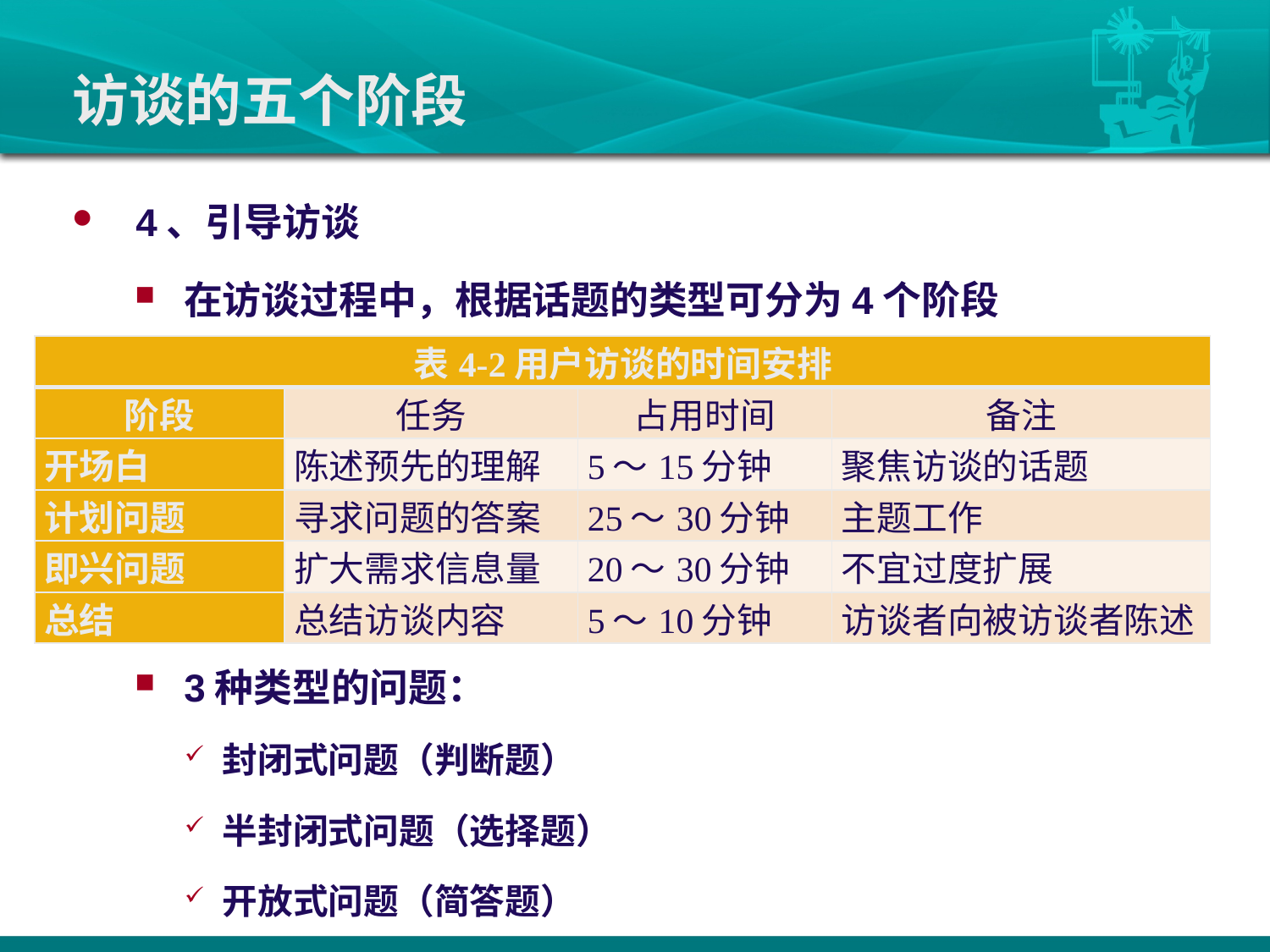

# 访谈的五个阶段
4、引导访谈
在访谈过程中，根据话题的类型可分为4个阶段

3种类型的问题：
封闭式问题（判断题）
半封闭式问题（选择题）
开放式问题（简答题）

| 表4-2用户访谈的时间安排 |  |  |  |
| --- | --- | --- | --- |
| 阶段 | 任务 | 占用时间 | 备注 |
| 开场白 | 陈述预先的理解 | 5～15分钟 | 聚焦访谈的话题 |
| 计划问题 | 寻求问题的答案 | 25～30分钟 | 主题工作 |
| 即兴问题 | 扩大需求信息量 | 20～30分钟 | 不宜过度扩展 |
| 总结 | 总结访谈内容 | 5～10分钟 | 访谈者向被访谈者陈述 |